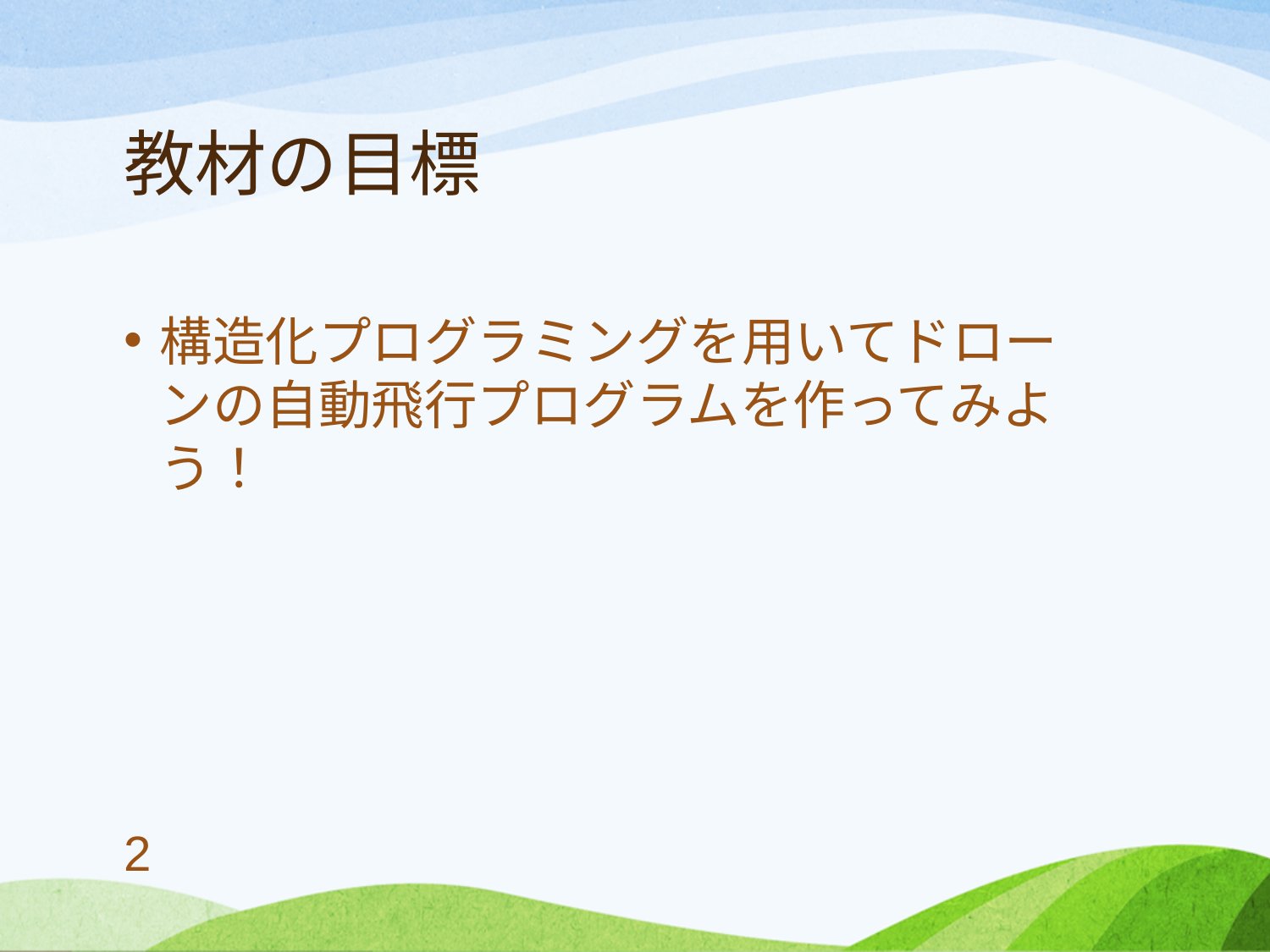

# 教材の目標
構造化プログラミングを用いてドローンの自動飛行プログラムを作ってみよう！

2